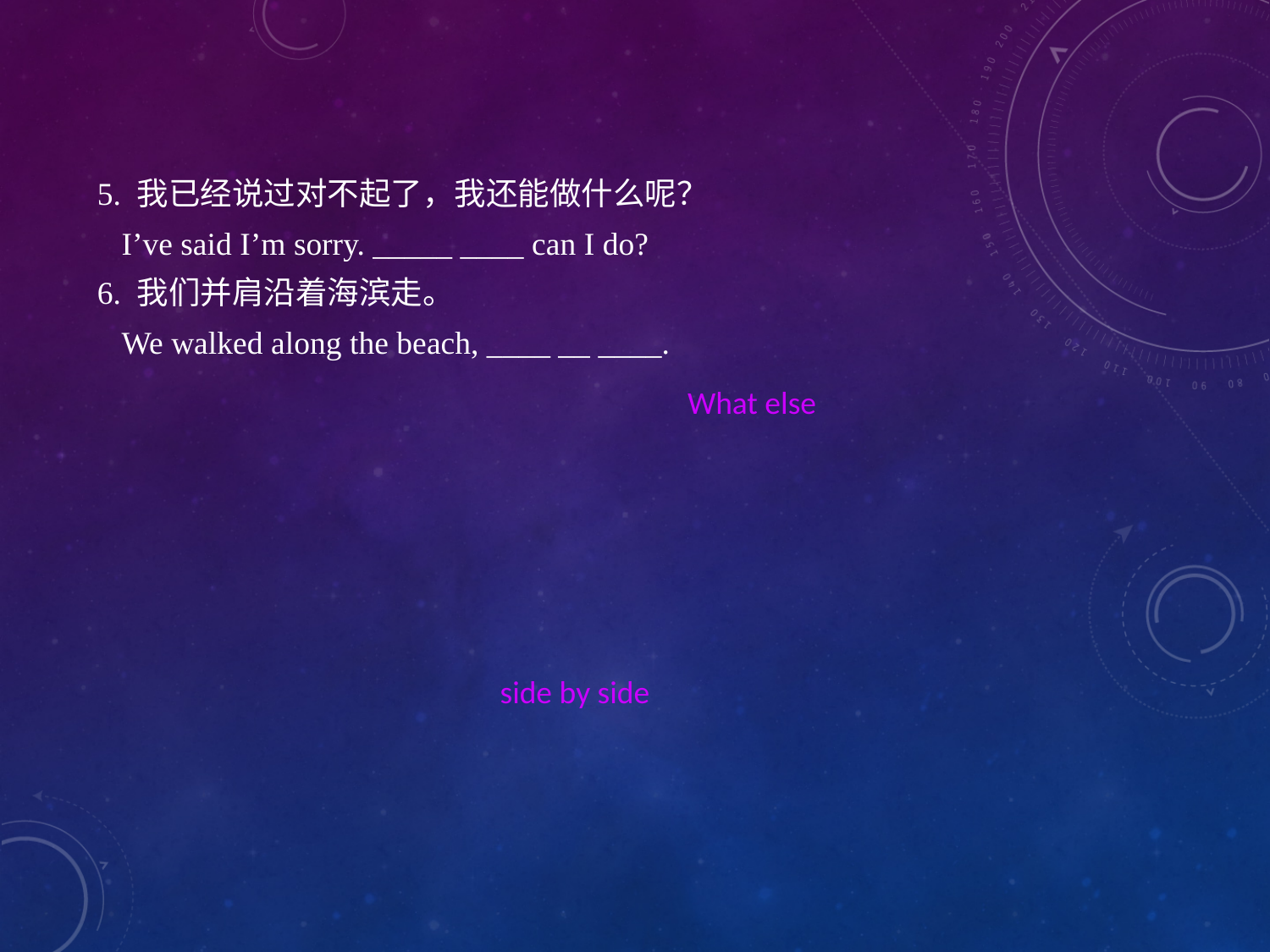

5. 我已经说过对不起了，我还能做什么呢？
   I’ve said I’m sorry. _____ ____ can I do?
6. 我们并肩沿着海滨走。
   We walked along the beach, ____ __ ____.
What else
                                                 side by side